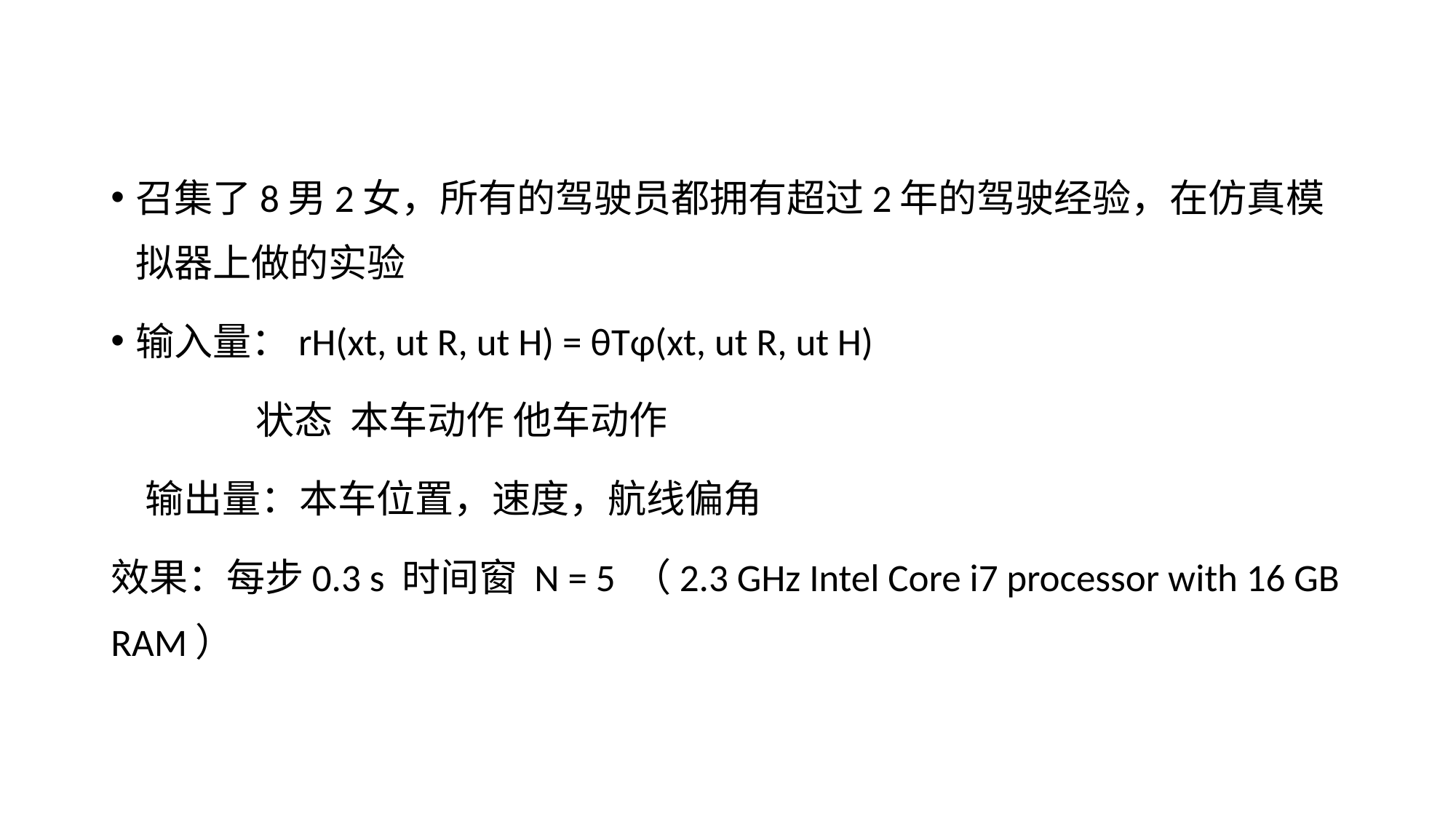

召集了8男2女，所有的驾驶员都拥有超过2年的驾驶经验，在仿真模拟器上做的实验
输入量：rH(xt, ut R, ut H) = θTφ(xt, ut R, ut H)
                状态  本车动作 他车动作
   输出量：本车位置，速度，航线偏角
效果：每步0.3 s 时间窗 N = 5 （2.3 GHz Intel Core i7 processor with 16 GB RAM）